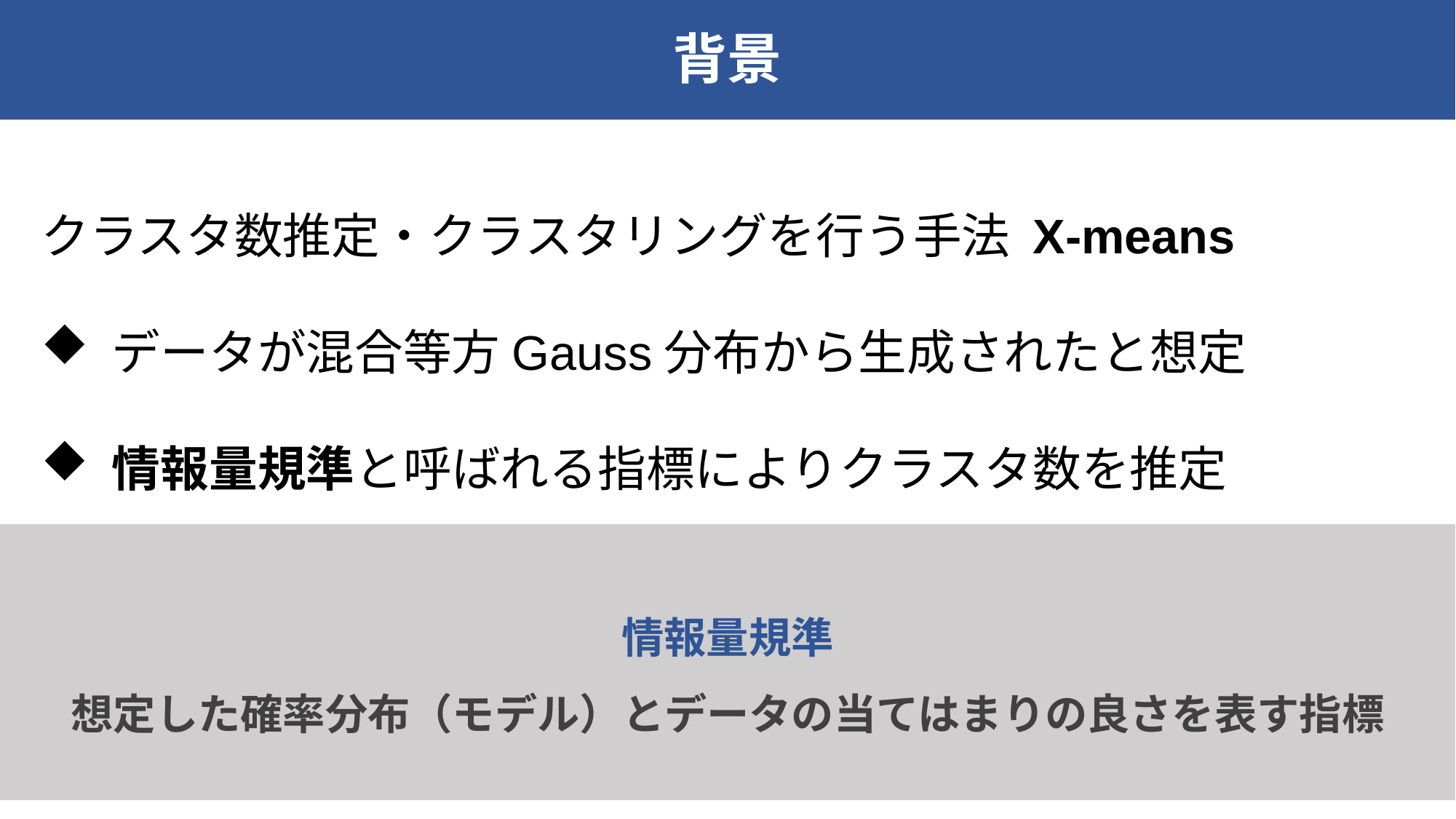

# 背景
クラスタ数推定・クラスタリングを行う手法 X-means
 データが混合等方Gauss分布から生成されたと想定
 情報量規準と呼ばれる指標によりクラスタ数を推定
情報量規準
想定した確率分布（モデル）とデータの当てはまりの良さを表す指標